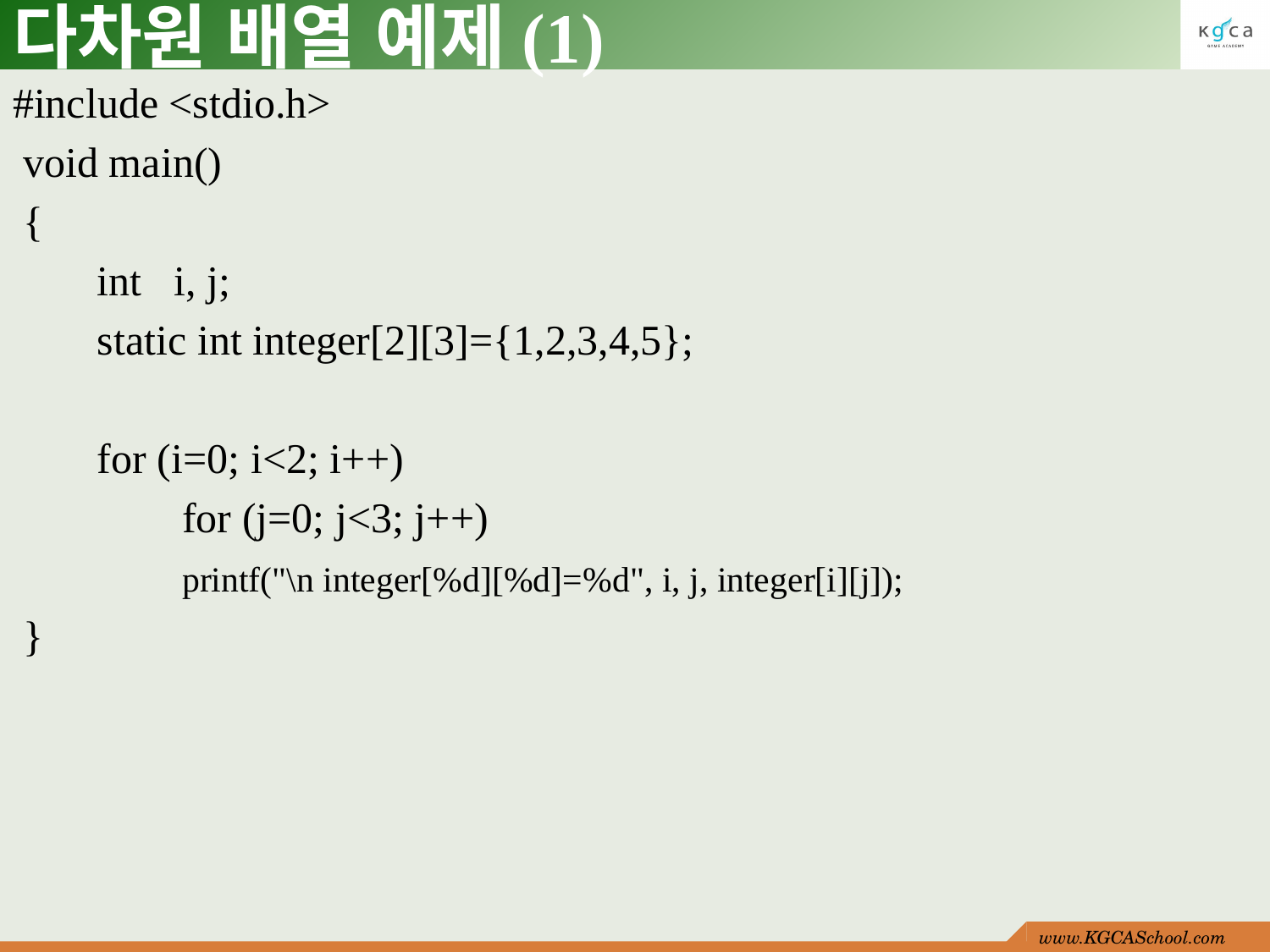

# 다차원 배열 예제(1)
#include <stdio.h>
 void main()
 {
        int   i, j;
        static int integer[2][3]={1,2,3,4,5};

        for (i=0; i<2; i++)
                for (j=0; j<3; j++)
                printf("\n integer[%d][%d]=%d", i, j, integer[i][j]);
 }